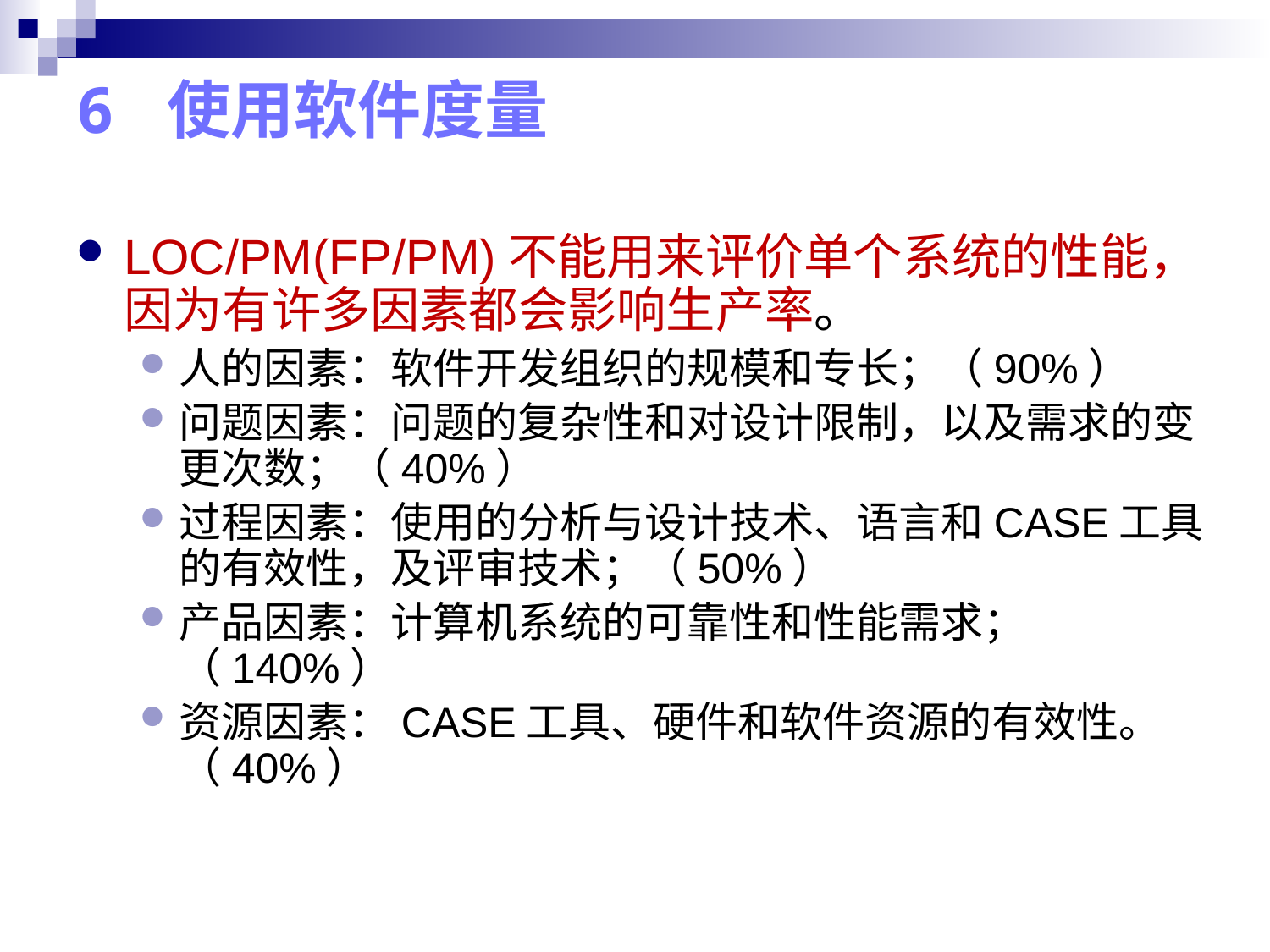

# 6 使用软件度量
LOC/PM(FP/PM)不能用来评价单个系统的性能，因为有许多因素都会影响生产率。
人的因素：软件开发组织的规模和专长；（90%）
问题因素：问题的复杂性和对设计限制，以及需求的变更次数；（40%）
过程因素：使用的分析与设计技术、语言和CASE工具的有效性，及评审技术；（50%）
产品因素：计算机系统的可靠性和性能需求；（140%）
资源因素：CASE工具、硬件和软件资源的有效性。（40%）

36